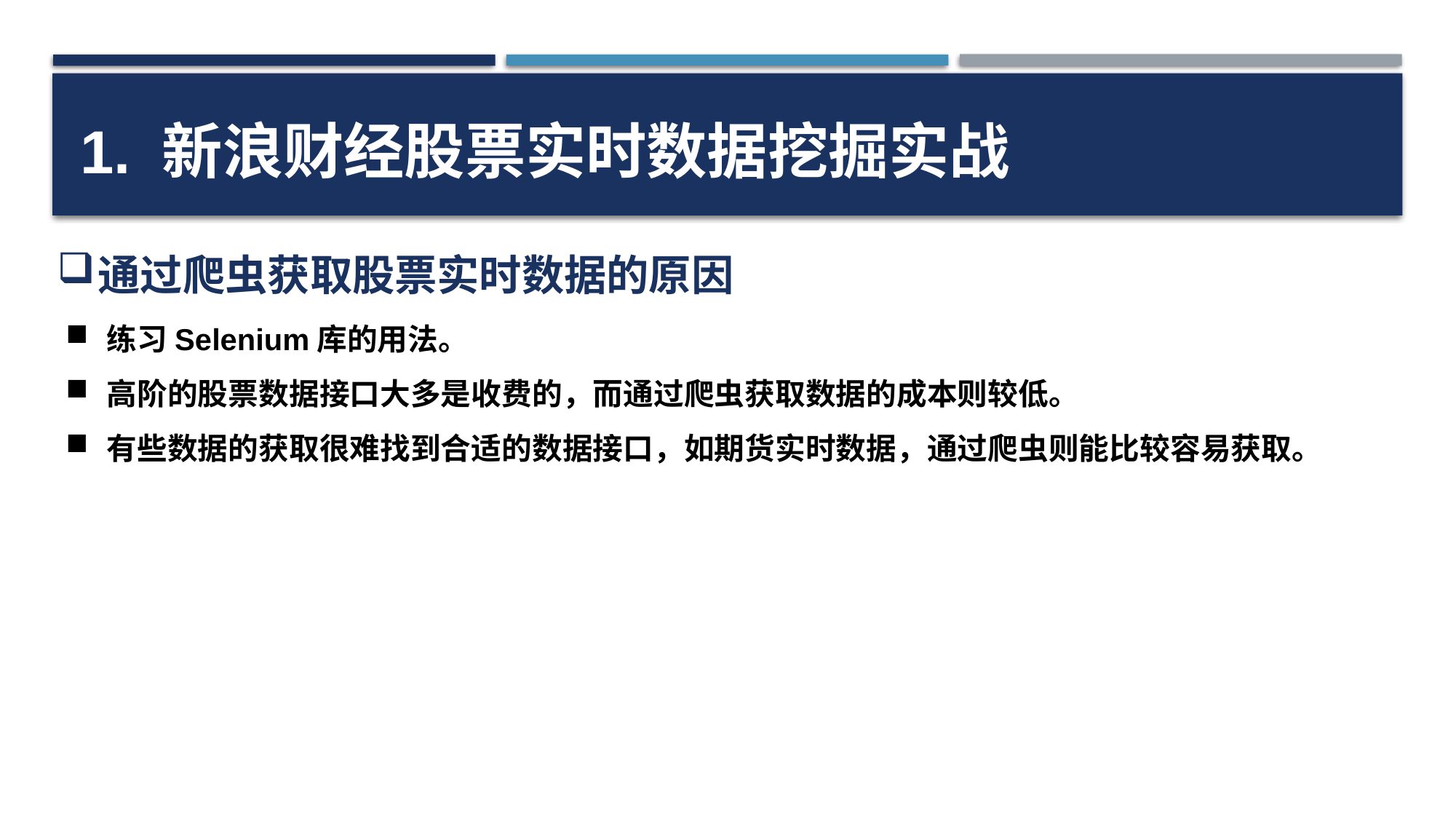

1. 新浪财经股票实时数据挖掘实战
通过爬虫获取股票实时数据的原因
练习Selenium库的用法。
高阶的股票数据接口大多是收费的，而通过爬虫获取数据的成本则较低。
有些数据的获取很难找到合适的数据接口，如期货实时数据，通过爬虫则能比较容易获取。
10